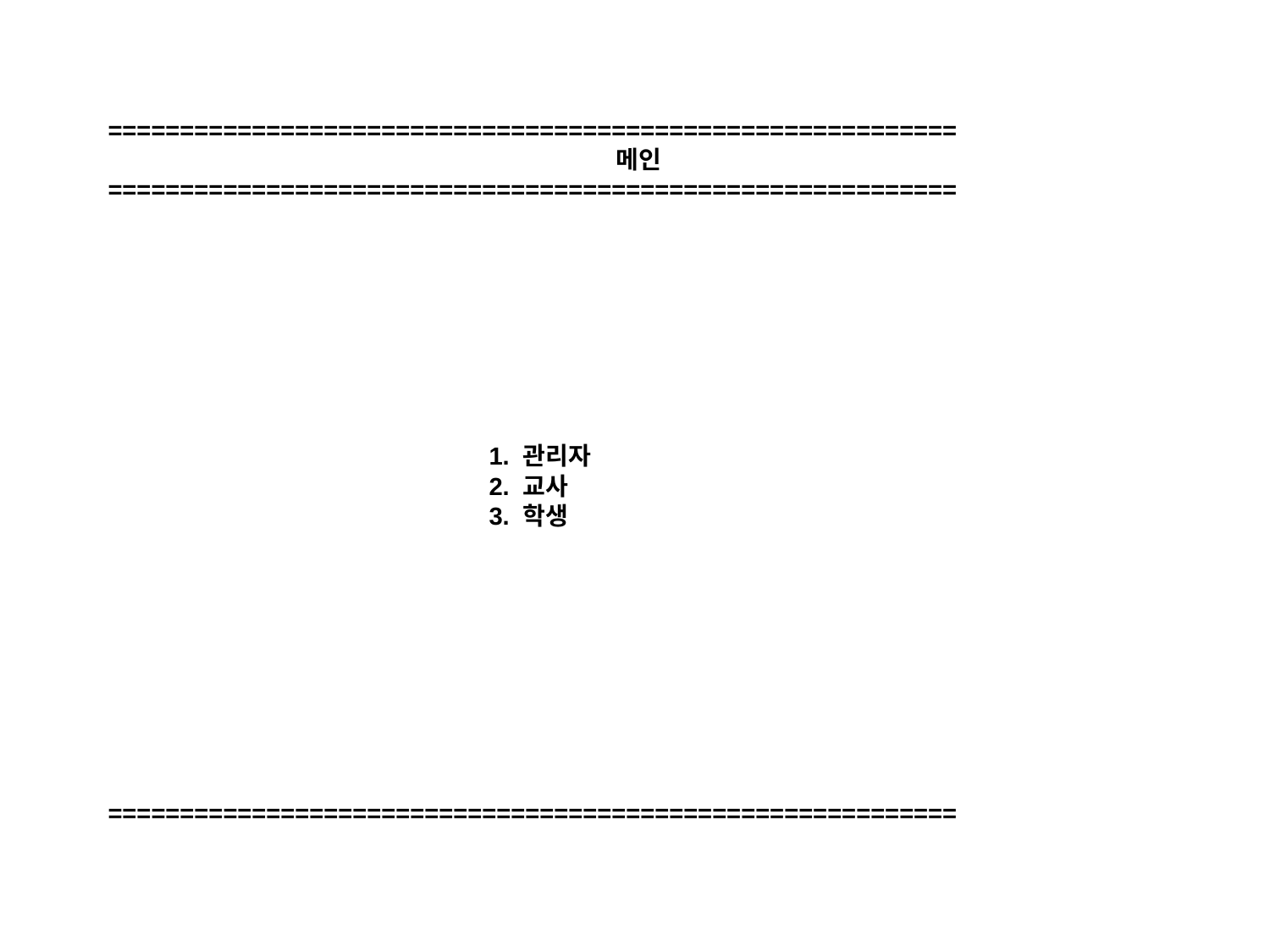

# =========================================================== 메인 =========================================================== 1. 관리자 2. 교사 3. 학생 ===========================================================